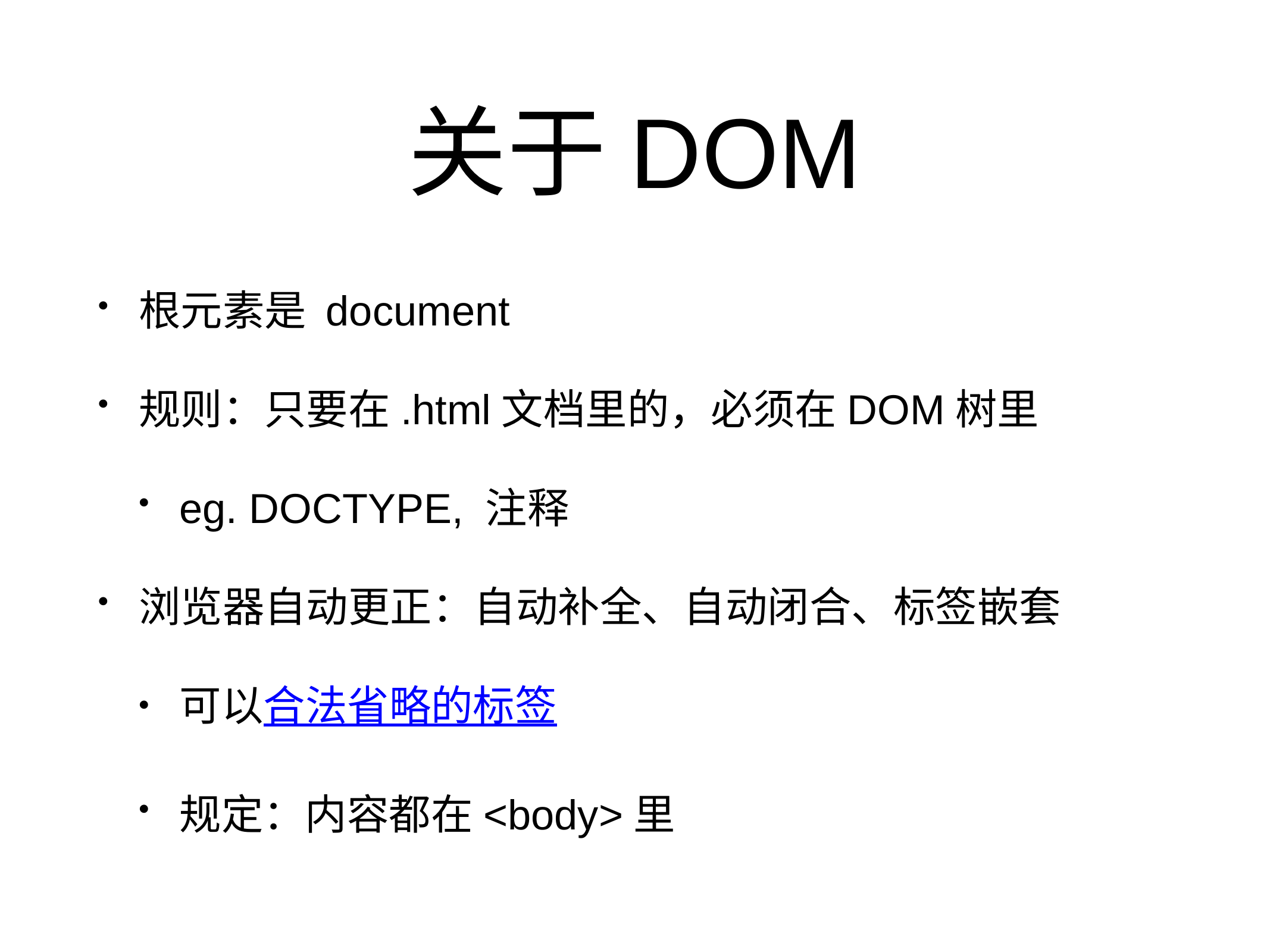

# 关于DOM
根元素是 document
规则：只要在.html文档里的，必须在DOM树里
eg. DOCTYPE, 注释
浏览器自动更正：自动补全、自动闭合、标签嵌套
可以合法省略的标签
规定：内容都在<body>里